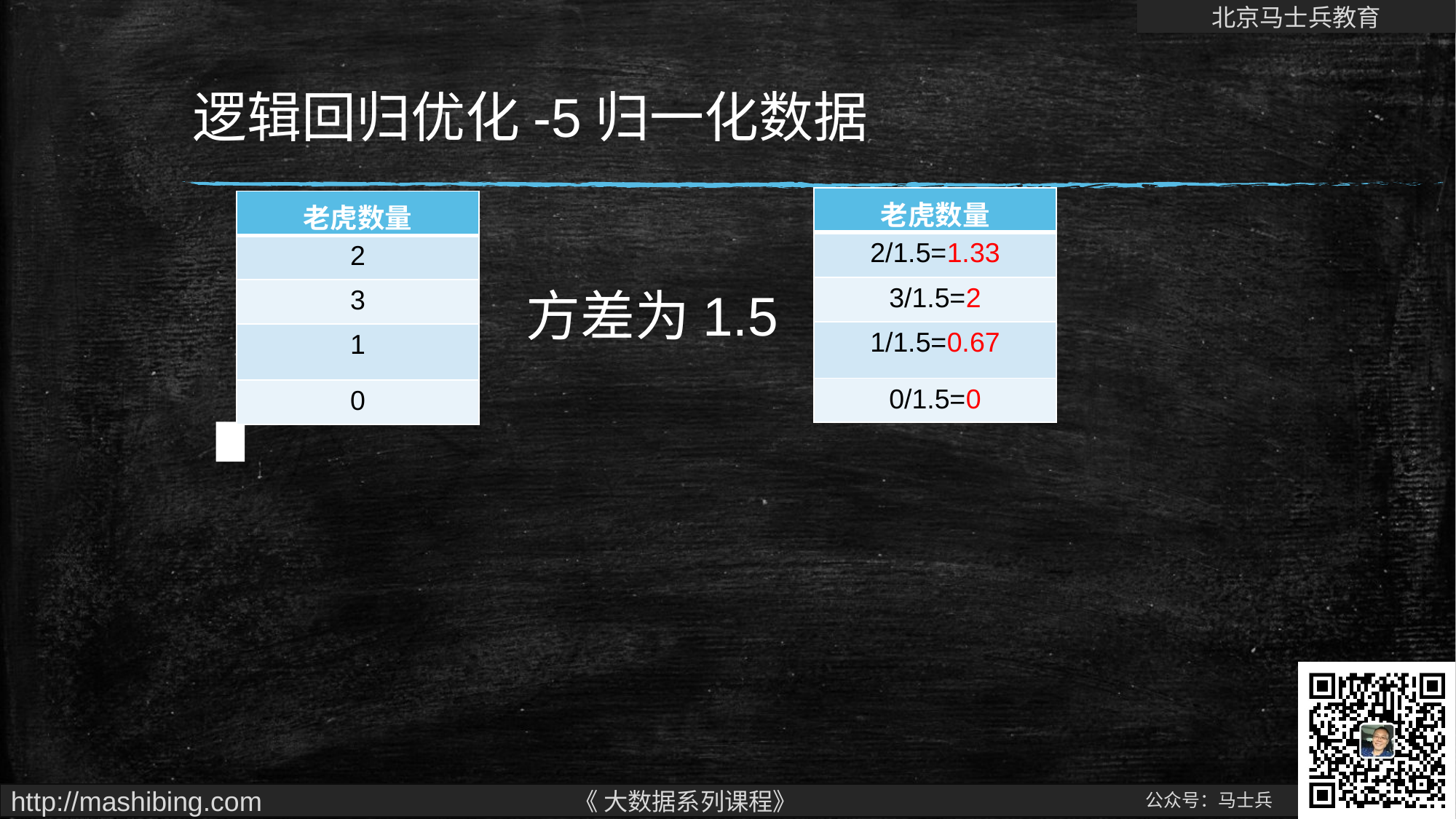

# 逻辑回归优化-5归一化数据
| 老虎数量 |
| --- |
| 2/1.5=1.33 |
| 3/1.5=2 |
| 1/1.5=0.67 |
| 0/1.5=0 |
| 老虎数量 |
| --- |
| 2 |
| 3 |
| 1 |
| 0 |
方差为1.5